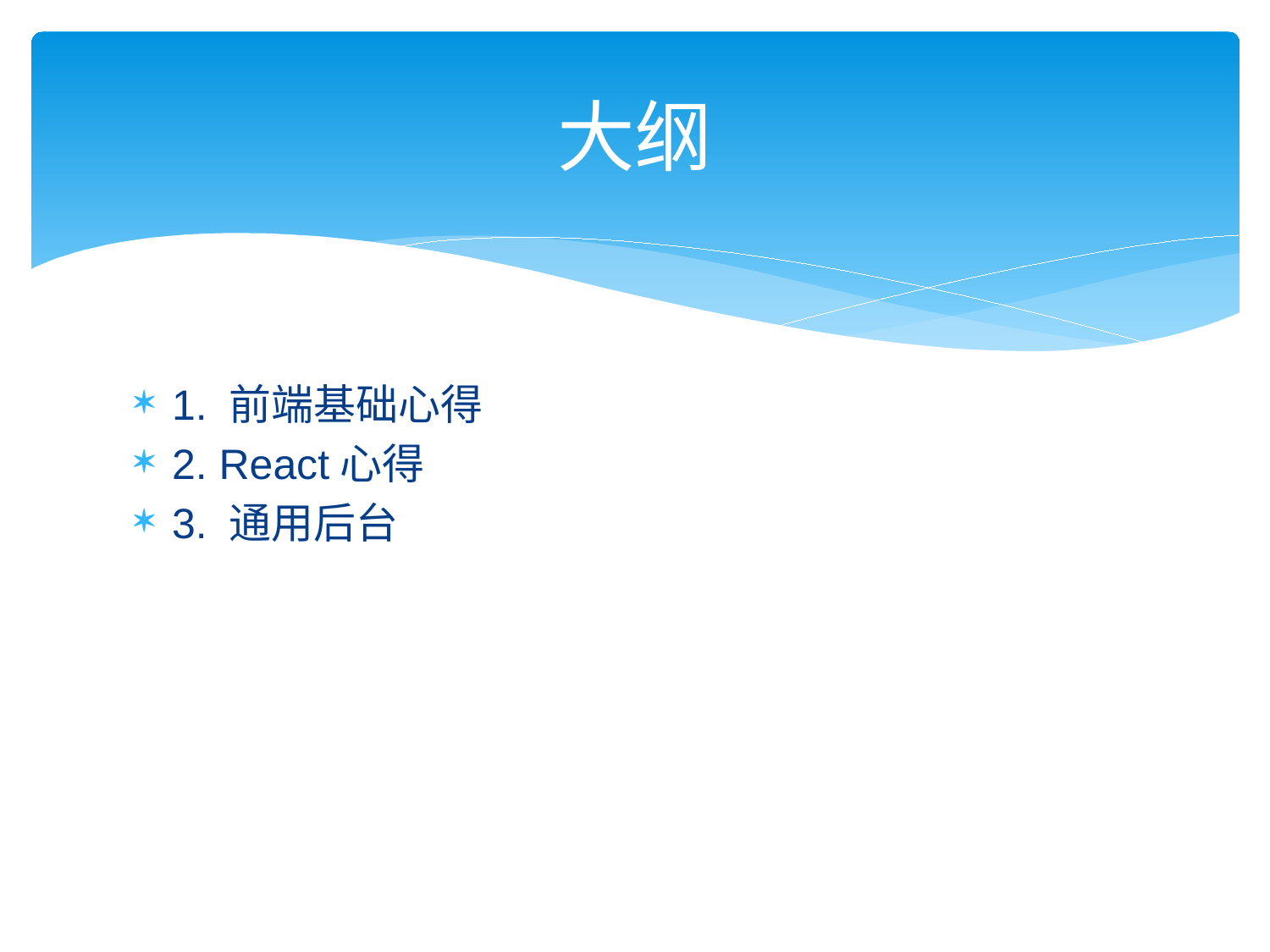

# 大纲
1. 前端基础心得
2. React心得
3. 通用后台